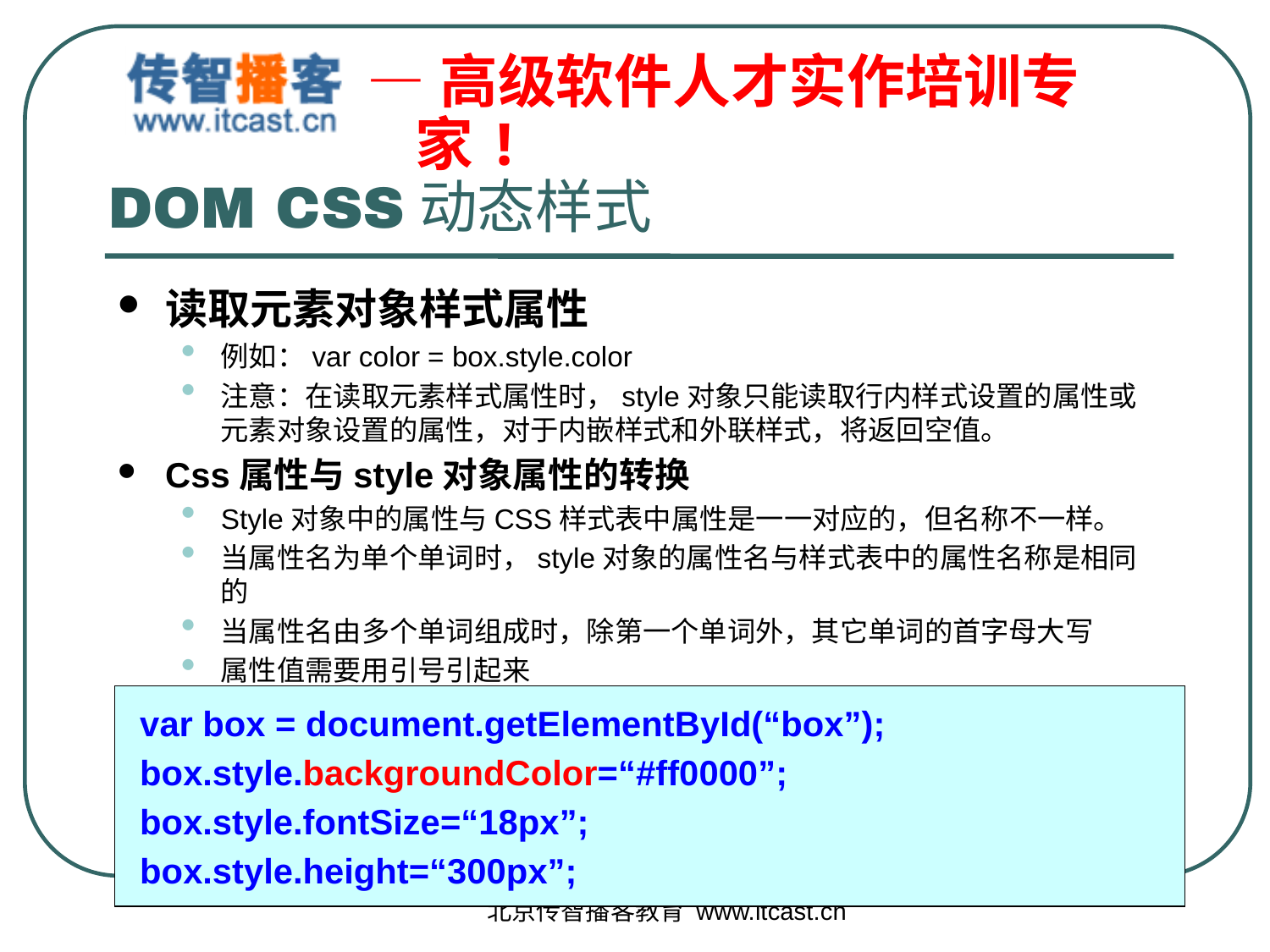

# DOM CSS动态样式
读取元素对象样式属性
例如：var color = box.style.color
注意：在读取元素样式属性时，style对象只能读取行内样式设置的属性或元素对象设置的属性，对于内嵌样式和外联样式，将返回空值。
Css属性与style对象属性的转换
Style对象中的属性与CSS样式表中属性是一一对应的，但名称不一样。
当属性名为单个单词时，style对象的属性名与样式表中的属性名称是相同的
当属性名由多个单词组成时，除第一个单词外，其它单词的首字母大写
属性值需要用引号引起来

var box = document.getElementById(“box”);
box.style.backgroundColor=“#ff0000”;
box.style.fontSize=“18px”;
box.style.height=“300px”;